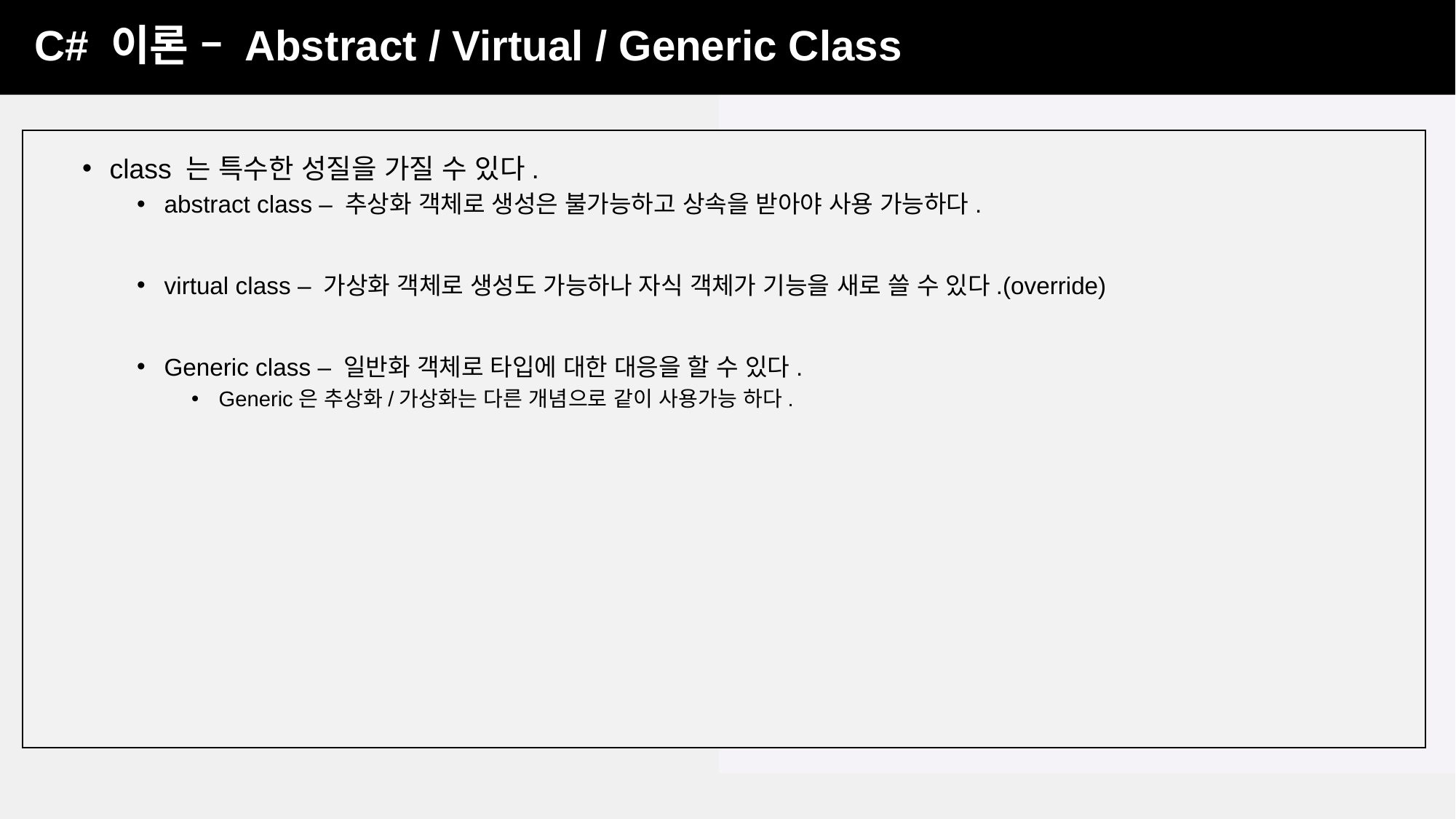

C# 이론 – Abstract / Virtual / Generic Class
class 는 특수한 성질을 가질 수 있다.
abstract class – 추상화 객체로 생성은 불가능하고 상속을 받아야 사용 가능하다.

virtual class – 가상화 객체로 생성도 가능하나 자식 객체가 기능을 새로 쓸 수 있다.(override)

Generic class – 일반화 객체로 타입에 대한 대응을 할 수 있다.
Generic은 추상화/가상화는 다른 개념으로 같이 사용가능 하다.